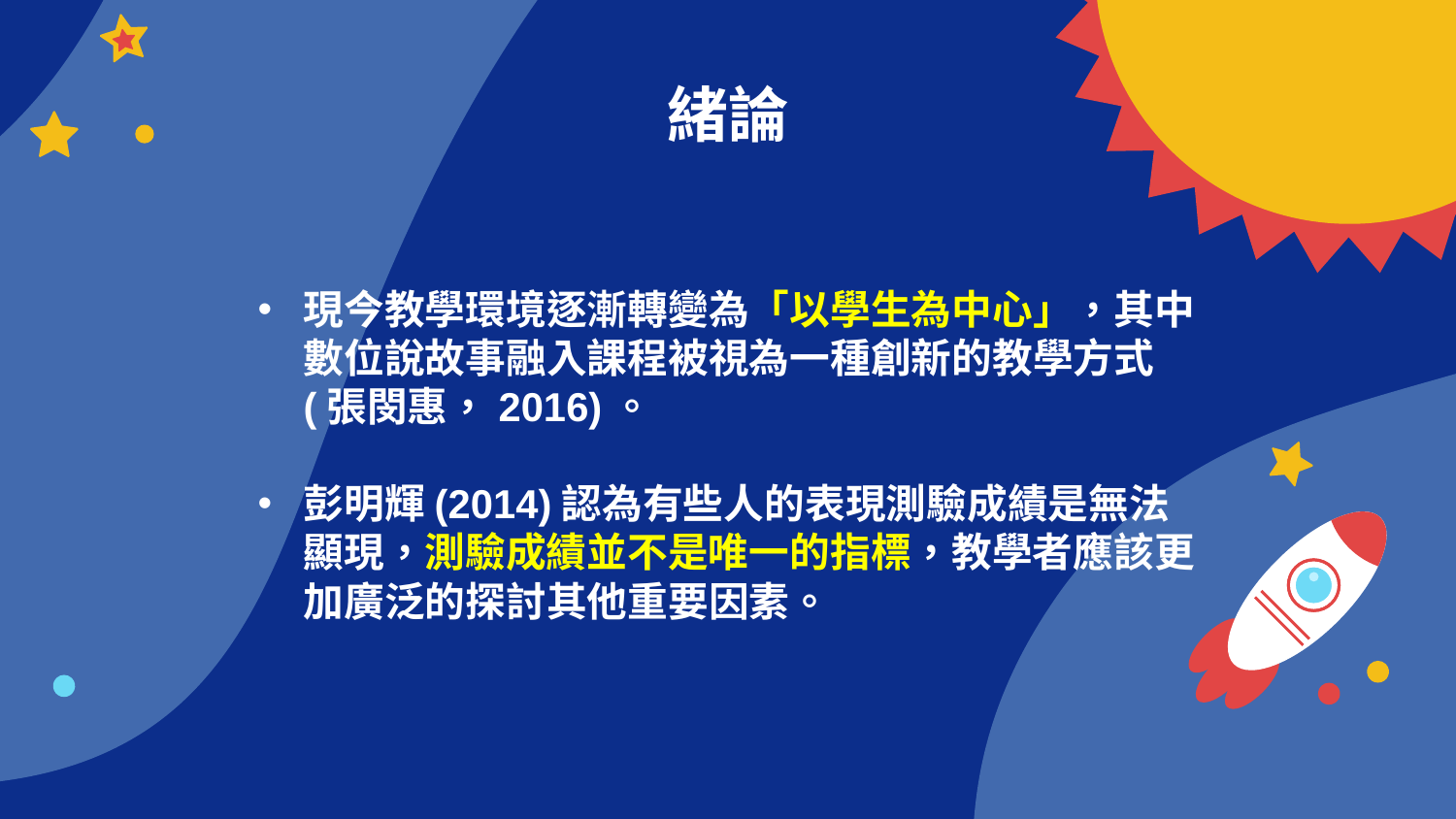

# 緒論

現今教學環境逐漸轉變為「以學生為中心」，其中數位說故事融入課程被視為一種創新的教學方式 (張閔惠，2016)。

彭明輝(2014)認為有些人的表現測驗成績是無法顯現，測驗成績並不是唯一的指標，教學者應該更加廣泛的探討其他重要因素。